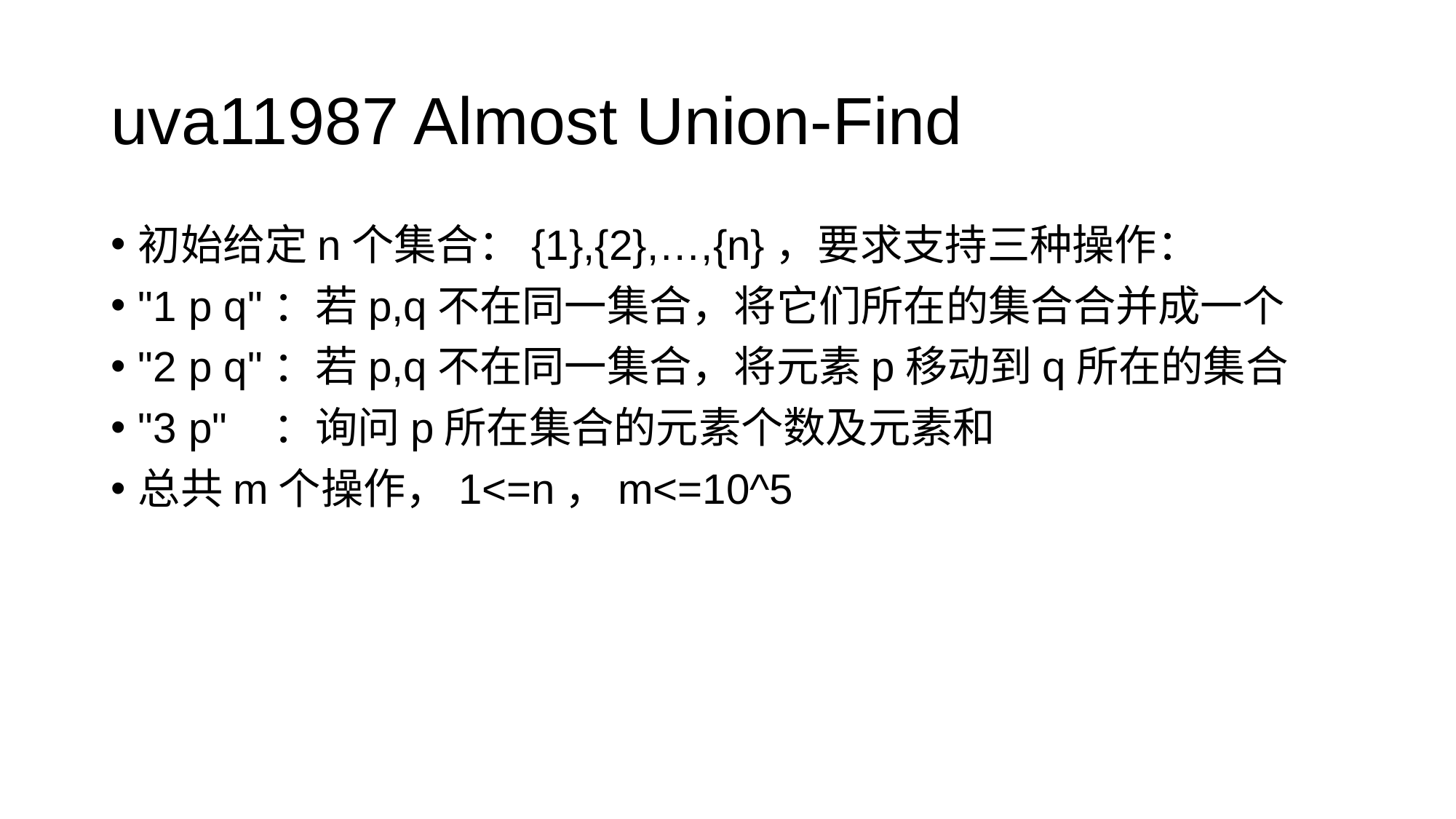

# uva11987 Almost Union-Find
初始给定n个集合：{1},{2},…,{n}，要求支持三种操作：
"1 p q"：若p,q不在同一集合，将它们所在的集合合并成一个
"2 p q"：若p,q不在同一集合，将元素p移动到q所在的集合
"3 p"   ：询问p所在集合的元素个数及元素和
总共m个操作，1<=n，m<=10^5